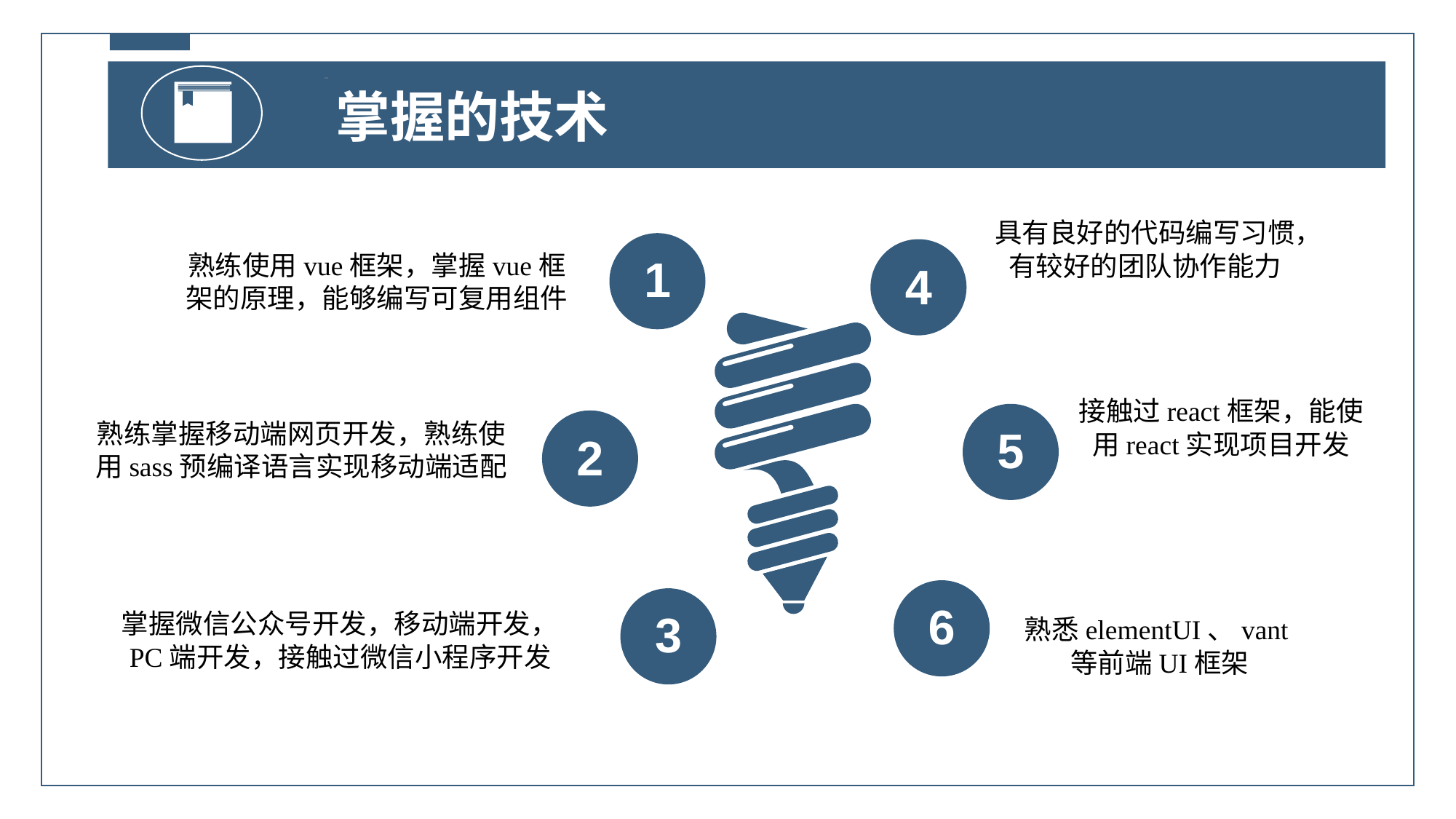

掌握的技术

具有良好的代码编写习惯，有较好的团队协作能力

1

4

5

2

6

3
熟练使用vue框架，掌握vue框架的原理，能够编写可复用组件
接触过react框架，能使用react实现项目开发
熟练掌握移动端网页开发，熟练使用sass预编译语言实现移动端适配
掌握微信公众号开发，移动端开发，PC端开发，接触过微信小程序开发

熟悉elementUI、vant等前端UI框架